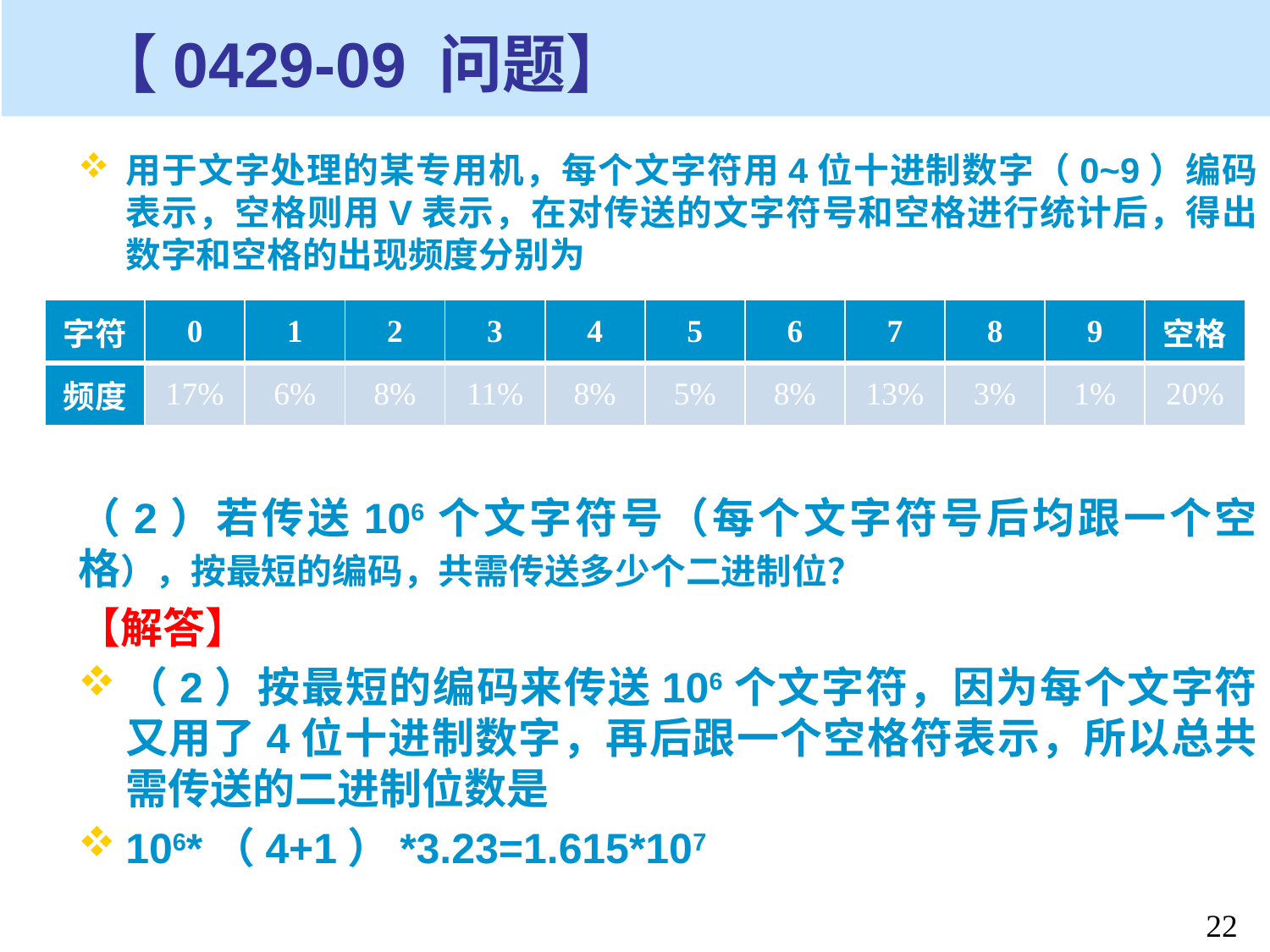

# 【0429-09 问题】
用于文字处理的某专用机，每个文字符用4位十进制数字（0~9）编码表示，空格则用V表示，在对传送的文字符号和空格进行统计后，得出数字和空格的出现频度分别为

（2）若传送106个文字符号（每个文字符号后均跟一个空格），按最短的编码，共需传送多少个二进制位？
【解答】
（2）按最短的编码来传送106个文字符，因为每个文字符又用了4位十进制数字，再后跟一个空格符表示，所以总共需传送的二进制位数是
106*（4+1）*3.23=1.615*107

| 字符 | 0 | 1 | 2 | 3 | 4 | 5 | 6 | 7 | 8 | 9 | 空格 |
| --- | --- | --- | --- | --- | --- | --- | --- | --- | --- | --- | --- |
| 频度 | 17% | 6% | 8% | 11% | 8% | 5% | 8% | 13% | 3% | 1% | 20% |